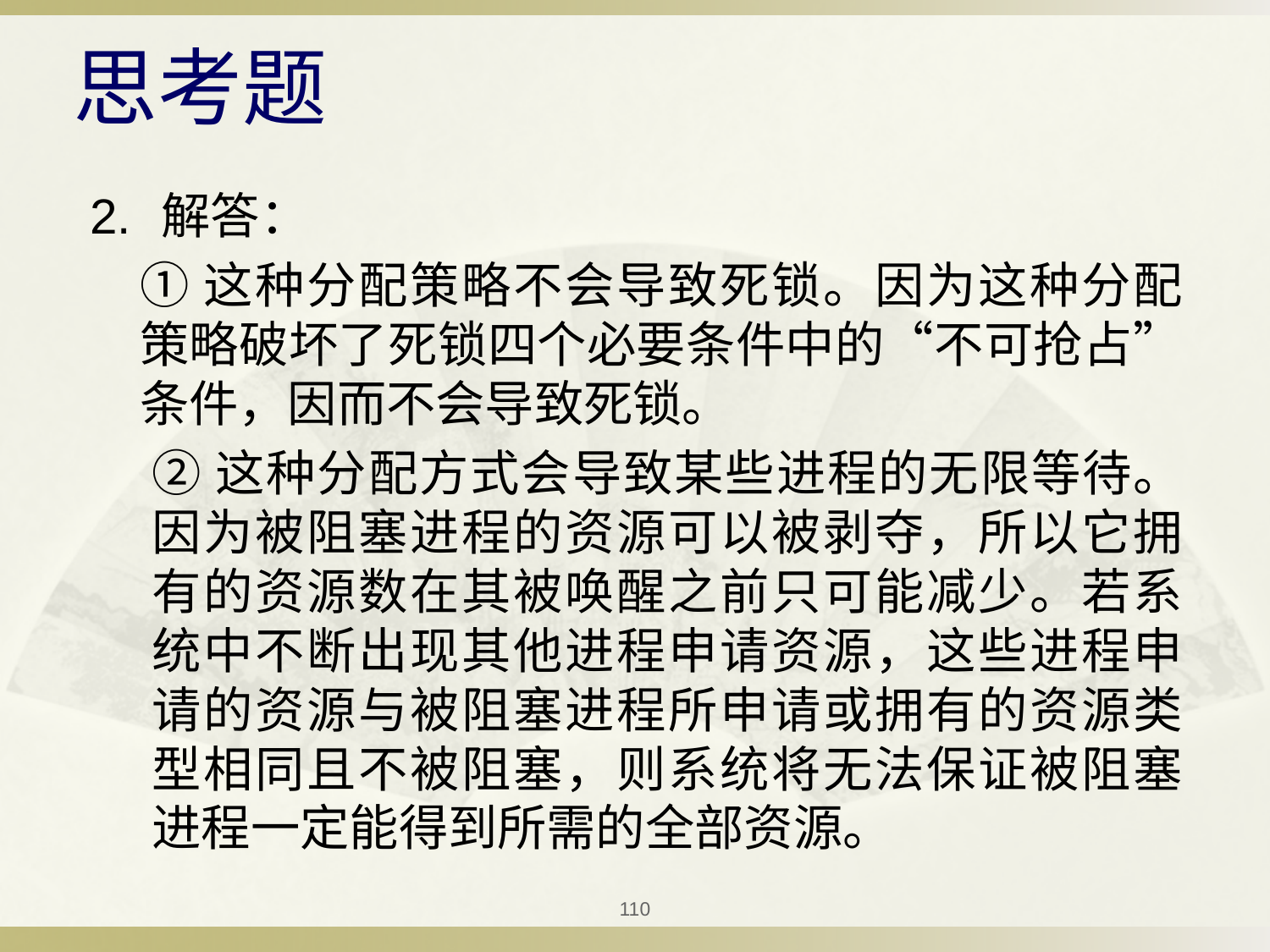

思考题
解答：
①这种分配策略不会导致死锁。因为这种分配策略破坏了死锁四个必要条件中的“不可抢占”条件，因而不会导致死锁。
②这种分配方式会导致某些进程的无限等待。因为被阻塞进程的资源可以被剥夺，所以它拥有的资源数在其被唤醒之前只可能减少。若系统中不断出现其他进程申请资源，这些进程申请的资源与被阻塞进程所申请或拥有的资源类型相同且不被阻塞，则系统将无法保证被阻塞进程一定能得到所需的全部资源。
110